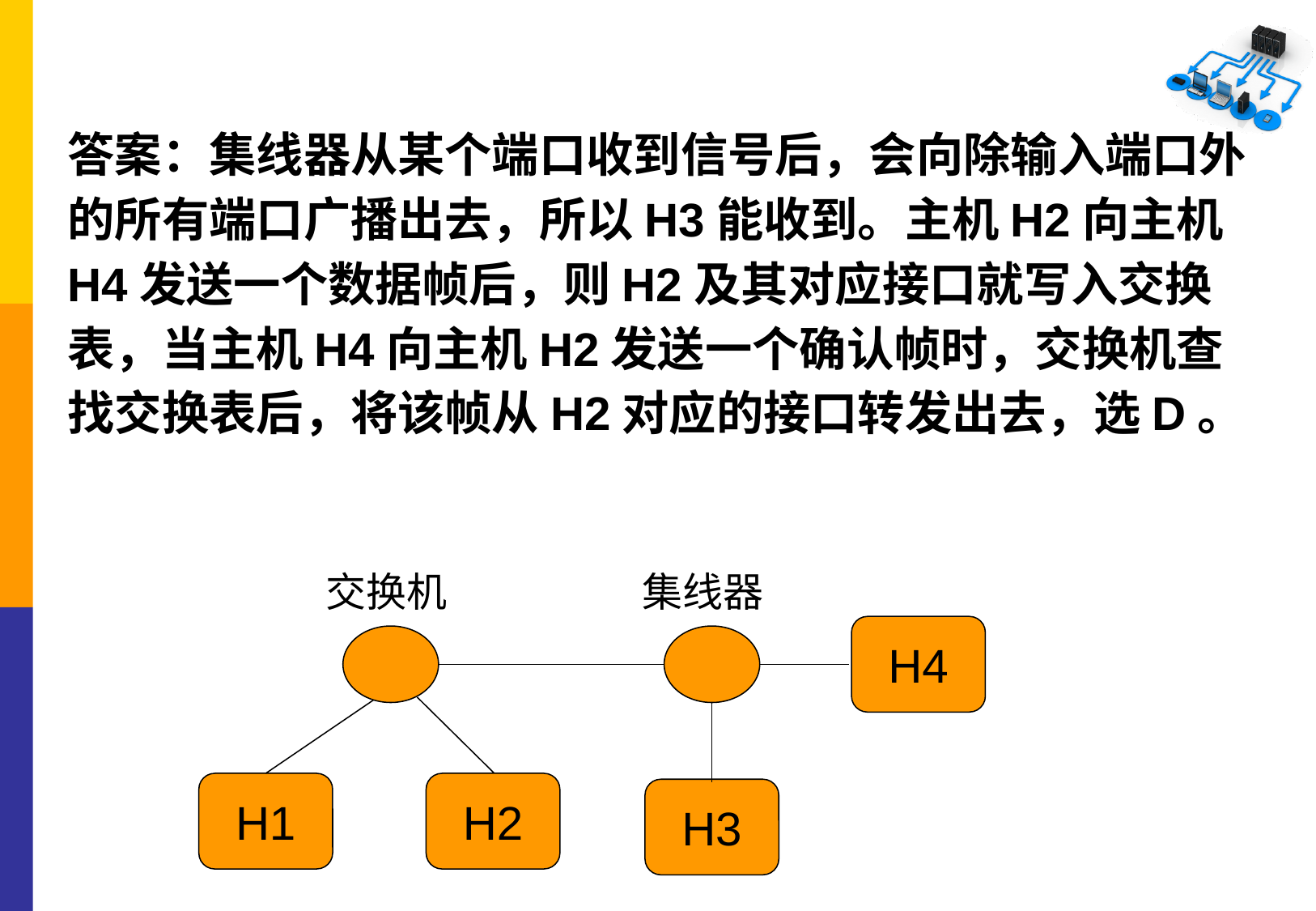

答案：集线器从某个端口收到信号后，会向除输入端口外的所有端口广播出去，所以H3能收到。主机H2向主机H4发送一个数据帧后，则H2及其对应接口就写入交换表，当主机H4向主机H2发送一个确认帧时，交换机查找交换表后，将该帧从H2对应的接口转发出去，选D。
交换机
集线器
H4

H1
H2
H3